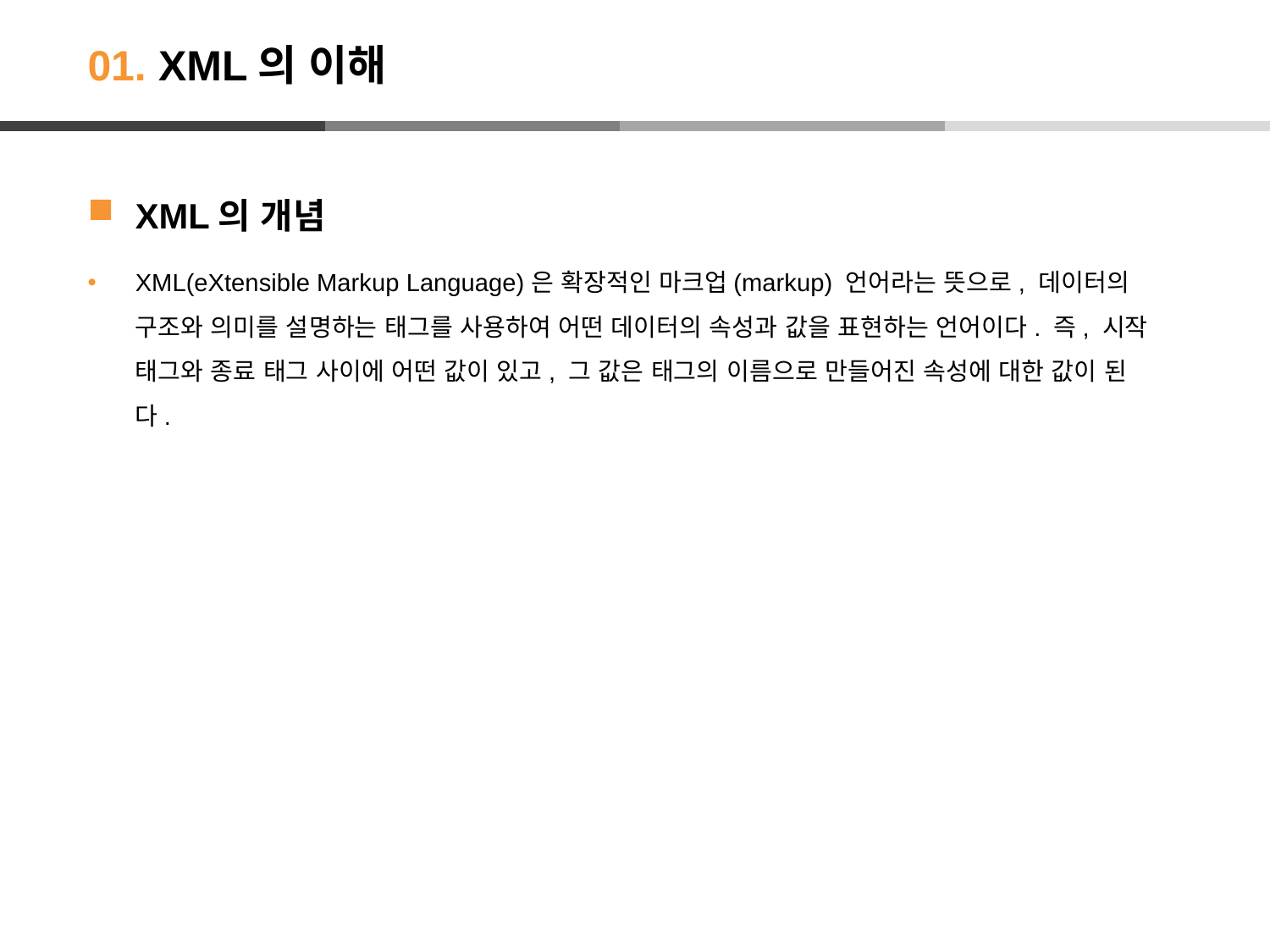

# 01. XML의 이해
XML의 개념
XML(eXtensible Markup Language)은 확장적인 마크업(markup) 언어라는 뜻으로, 데이터의 구조와 의미를 설명하는 태그를 사용하여 어떤 데이터의 속성과 값을 표현하는 언어이다. 즉, 시작 태그와 종료 태그 사이에 어떤 값이 있고, 그 값은 태그의 이름으로 만들어진 속성에 대한 값이 된다.